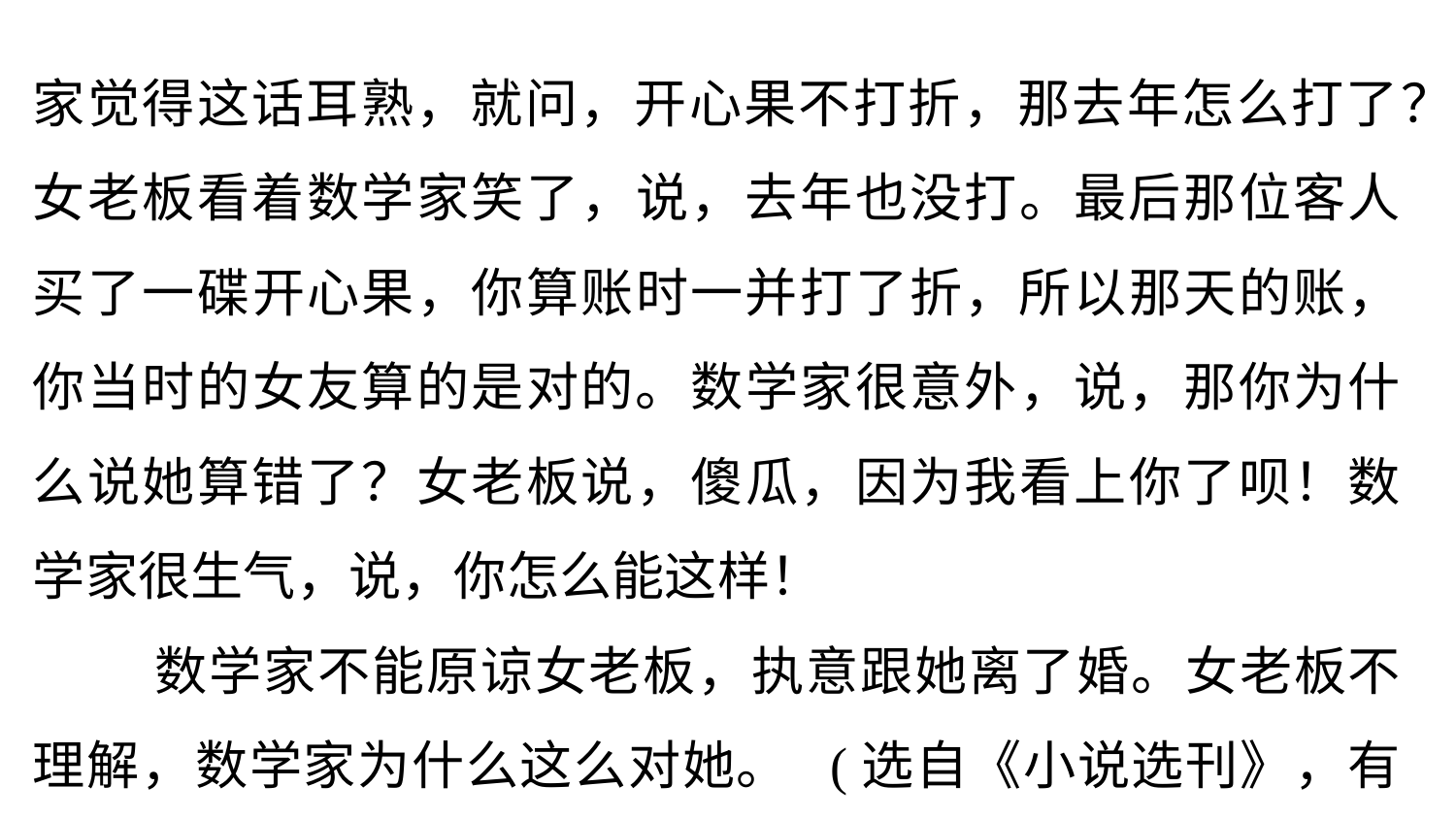

家觉得这话耳熟，就问，开心果不打折，那去年怎么打了？女老板看着数学家笑了，说，去年也没打。最后那位客人买了一碟开心果，你算账时一并打了折，所以那天的账，你当时的女友算的是对的。数学家很意外，说，那你为什么说她算错了？女老板说，傻瓜，因为我看上你了呗！数学家很生气，说，你怎么能这样！
        数学家不能原谅女老板，执意跟她离了婚。女老板不理解，数学家为什么这么对她。  (选自《小说选刊》，有改动)